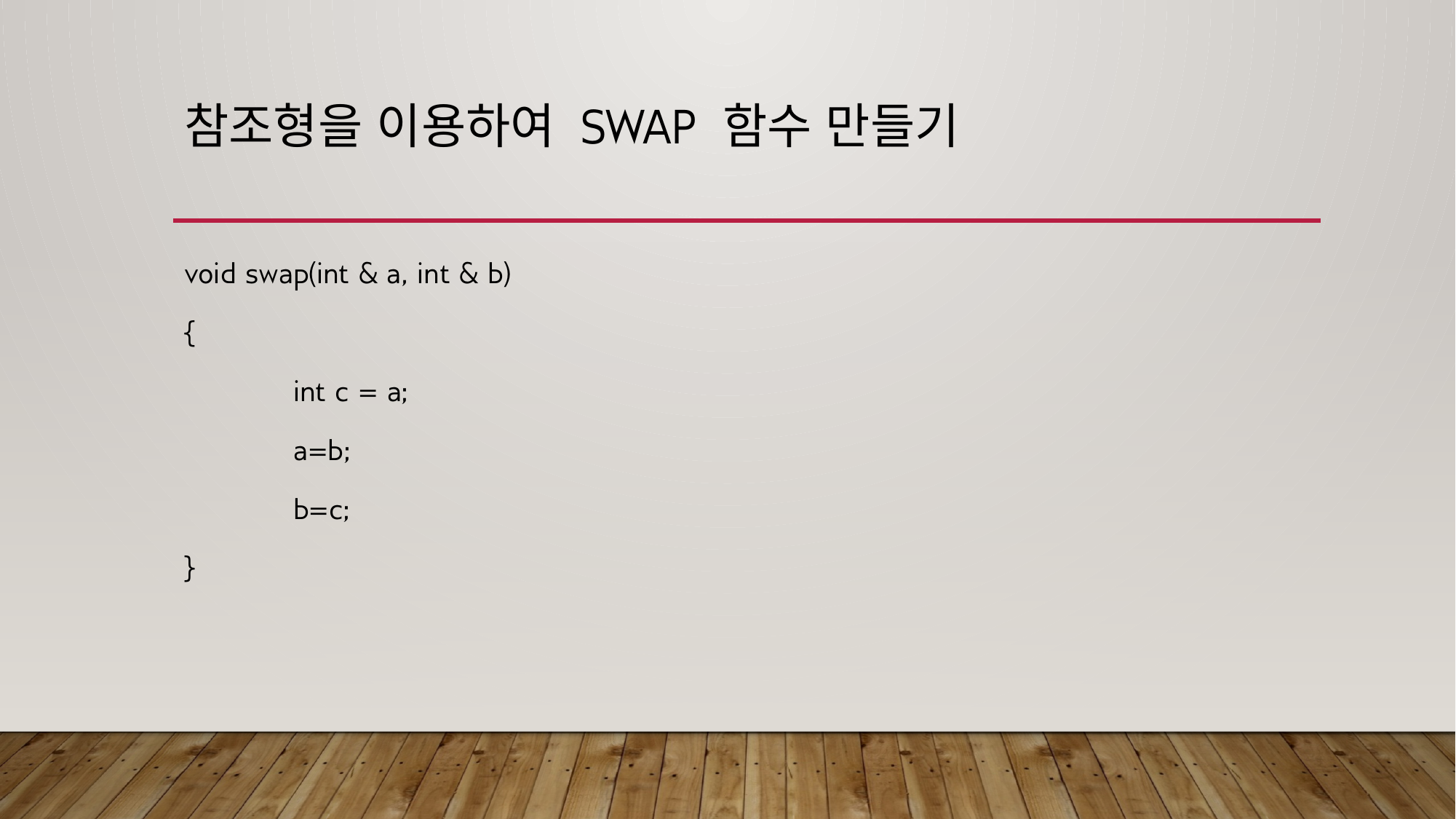

# 참조형을 이용하여 swap 함수 만들기
void swap(int & a, int & b)
{
	int c = a;
	a=b;
	b=c;
}